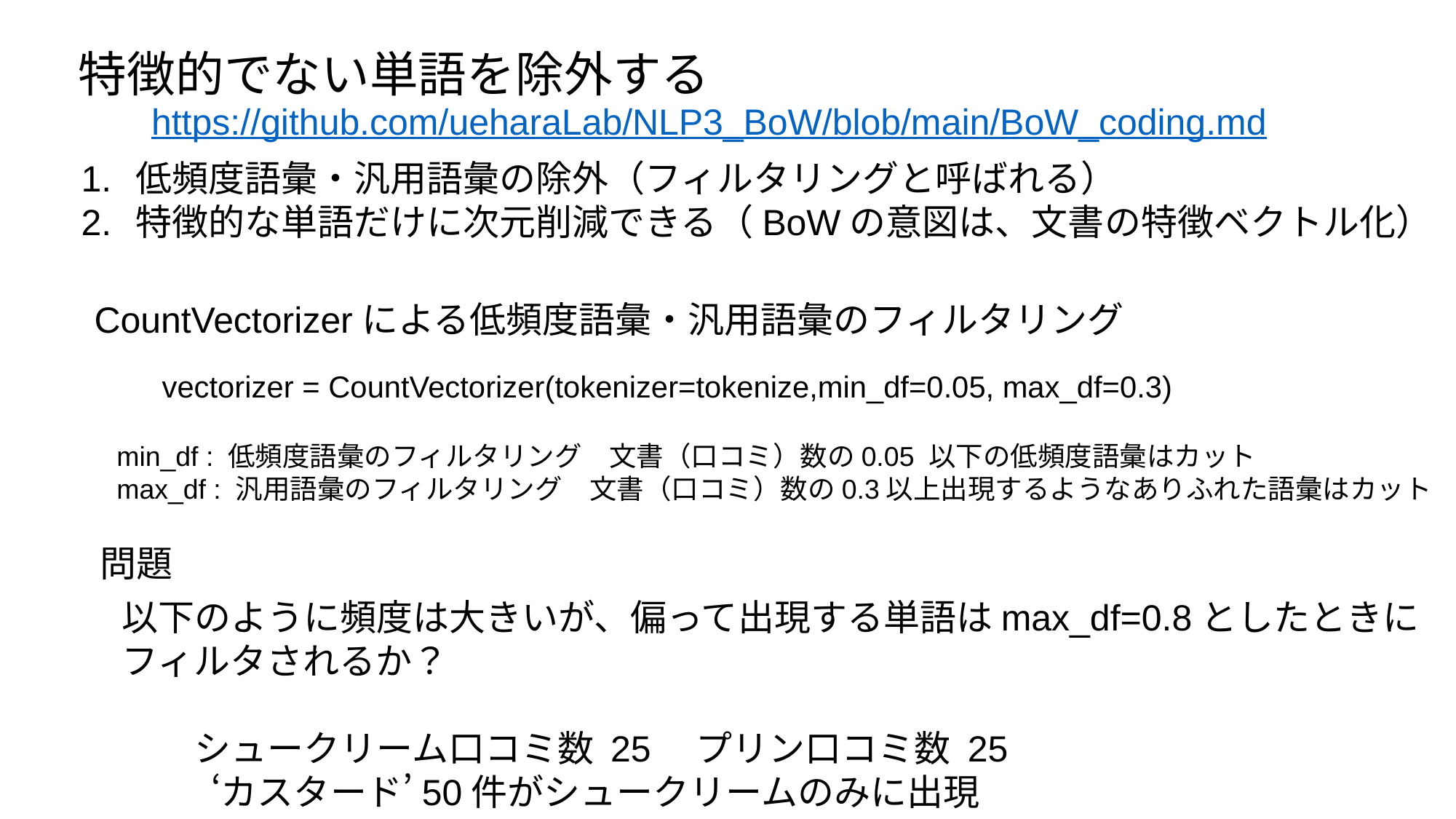

特徴的でない単語を除外する
https://github.com/ueharaLab/NLP3_BoW/blob/main/BoW_coding.md

低頻度語彙・汎用語彙の除外（フィルタリングと呼ばれる）
特徴的な単語だけに次元削減できる（BoWの意図は、文書の特徴ベクトル化）

CountVectorizerによる低頻度語彙・汎用語彙のフィルタリング
vectorizer = CountVectorizer(tokenizer=tokenize,min_df=0.05, max_df=0.3)
min_df : 低頻度語彙のフィルタリング　文書（口コミ）数の0.05 以下の低頻度語彙はカット
max_df : 汎用語彙のフィルタリング　文書（口コミ）数の0.3以上出現するようなありふれた語彙はカット
問題
以下のように頻度は大きいが、偏って出現する単語はmax_df=0.8としたときに
フィルタされるか？

　　シュークリーム口コミ数 25　プリン口コミ数 25
　　  ‘カスタード’50件がシュークリームのみに出現